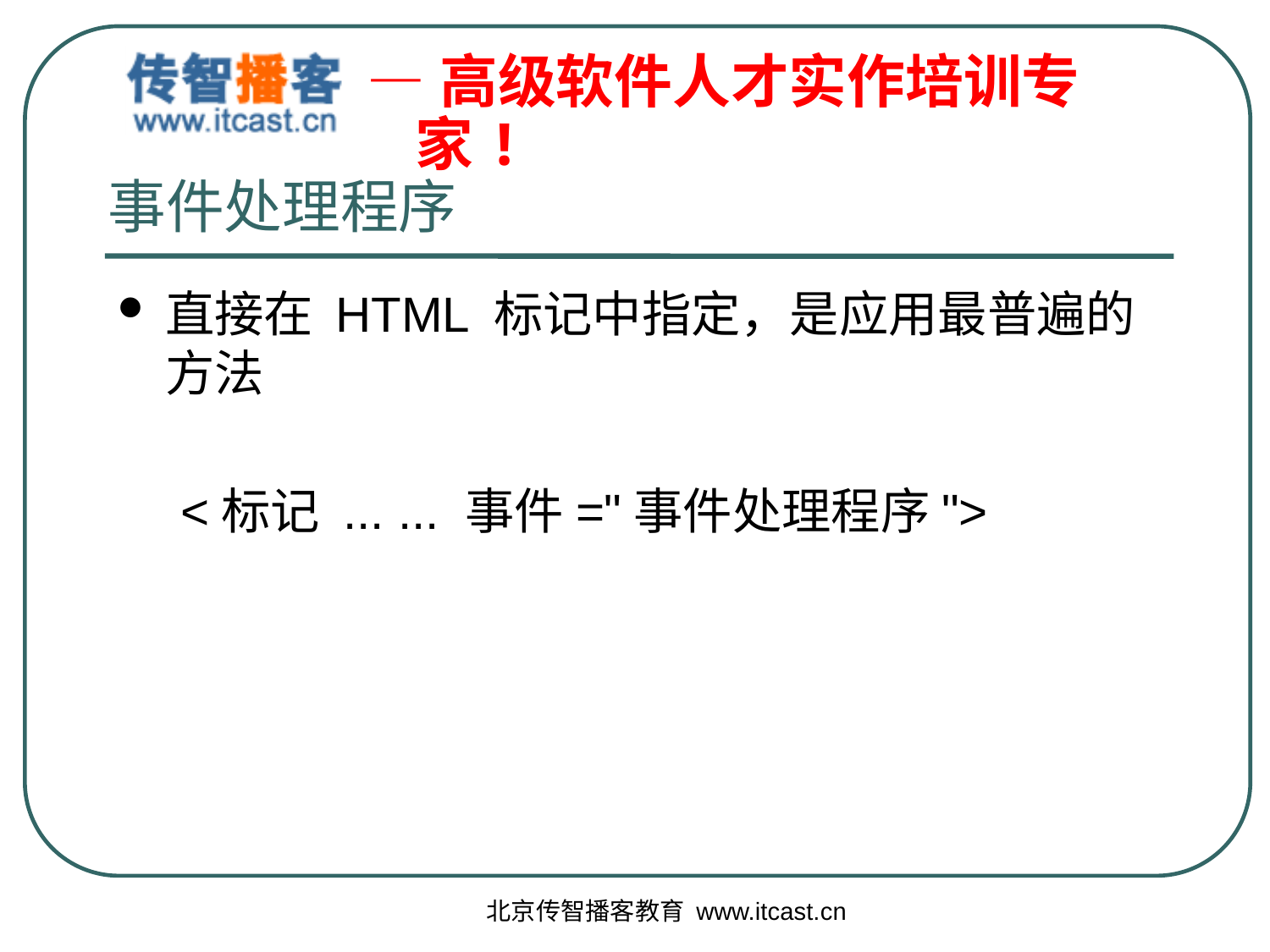

# 事件处理程序
直接在 HTML 标记中指定，是应用最普遍的方法

<标记 ... ... 事件="事件处理程序">
北京传智播客教育 www.itcast.cn